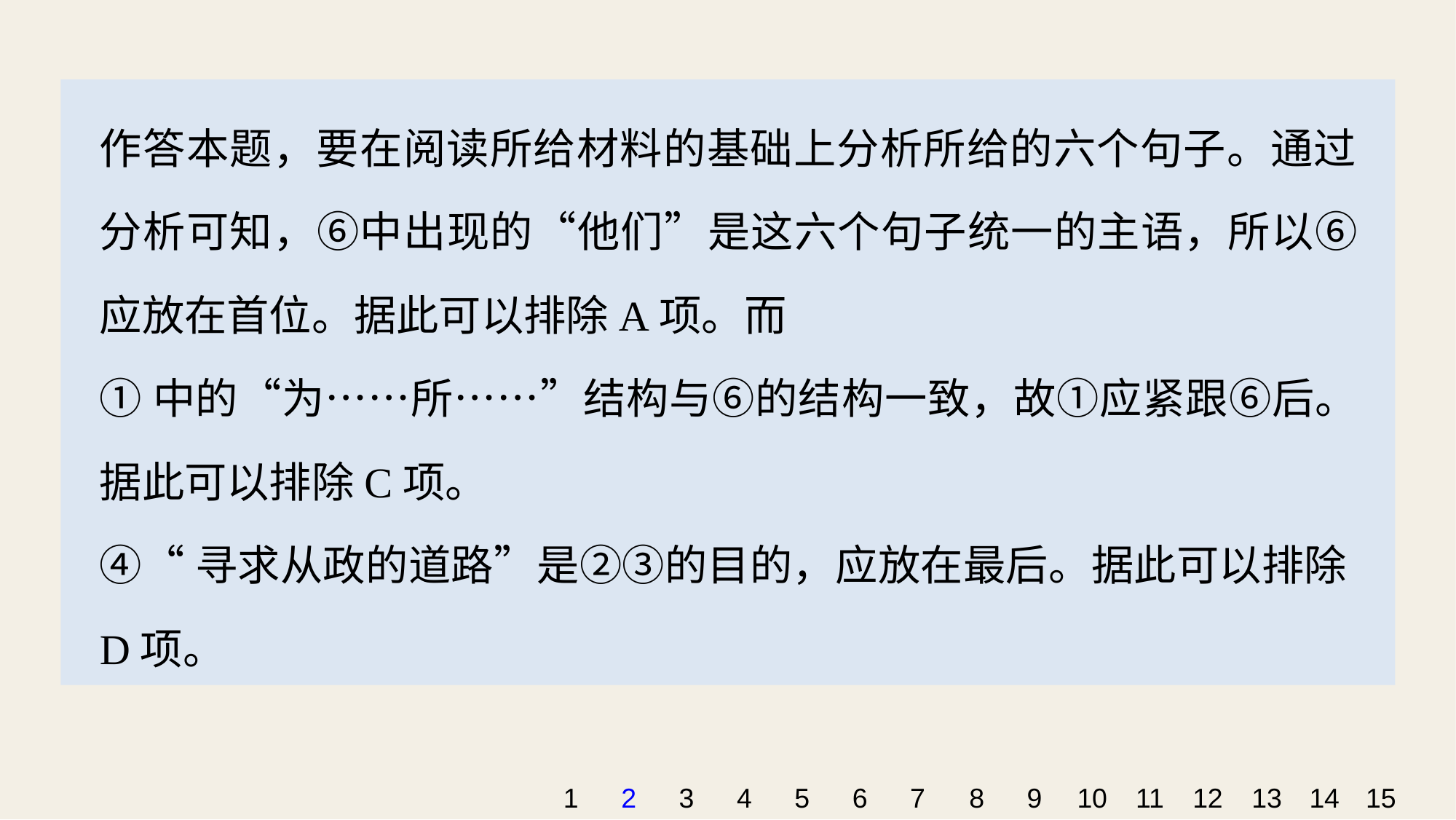

作答本题，要在阅读所给材料的基础上分析所给的六个句子。通过分析可知，⑥中出现的“他们”是这六个句子统一的主语，所以⑥应放在首位。据此可以排除A项。而
①中的“为……所……”结构与⑥的结构一致，故①应紧跟⑥后。据此可以排除C项。
④“寻求从政的道路”是②③的目的，应放在最后。据此可以排除D项。
1
2
3
4
5
6
7
8
9
10
11
12
13
14
15